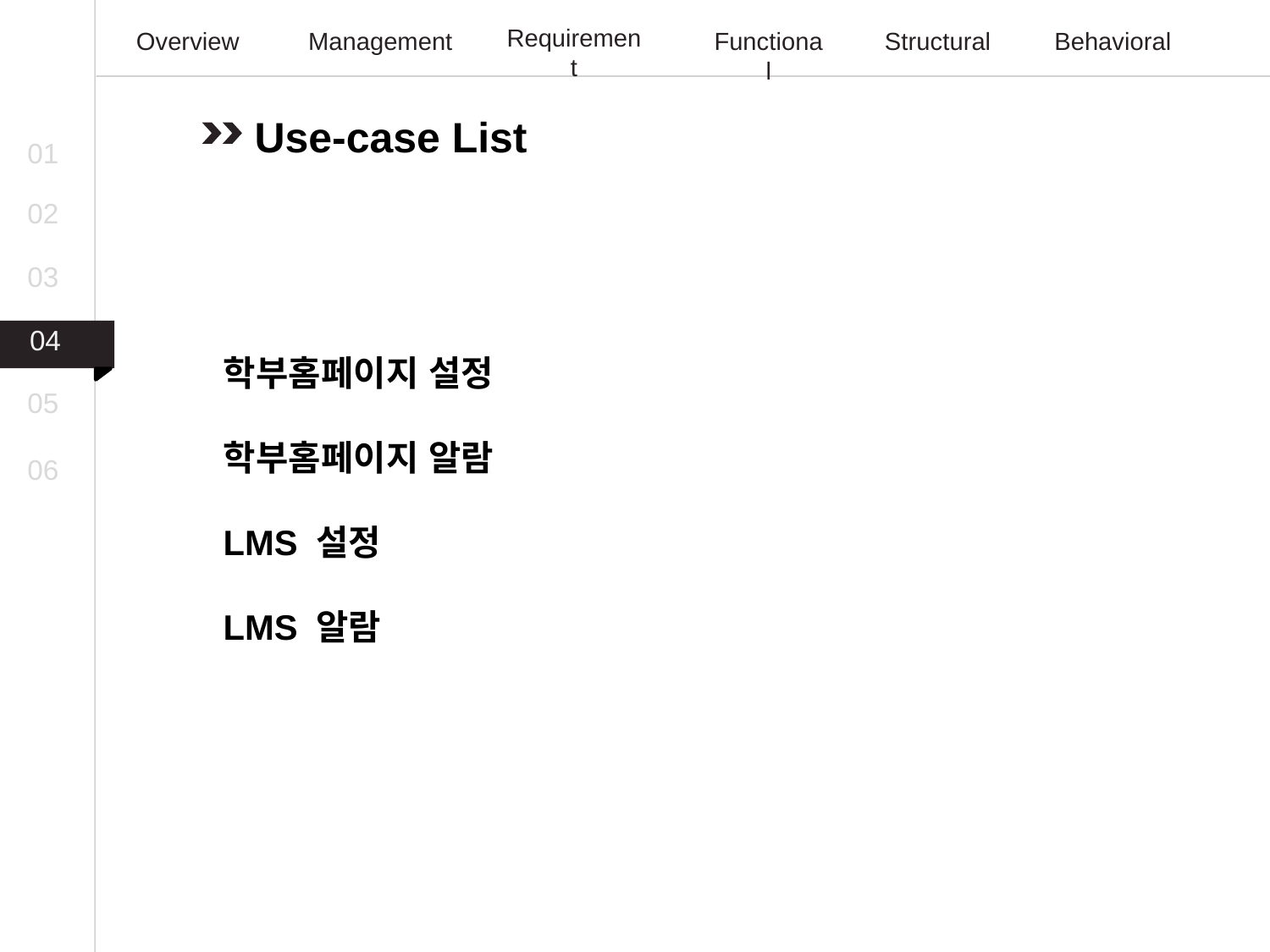

Requirement
Overview
Management
Functional
Structural
Behavioral
Use-case List

01
02
03
04

학부홈페이지 설정

학부홈페이지 알람

LMS 설정

LMS 알람
05
06